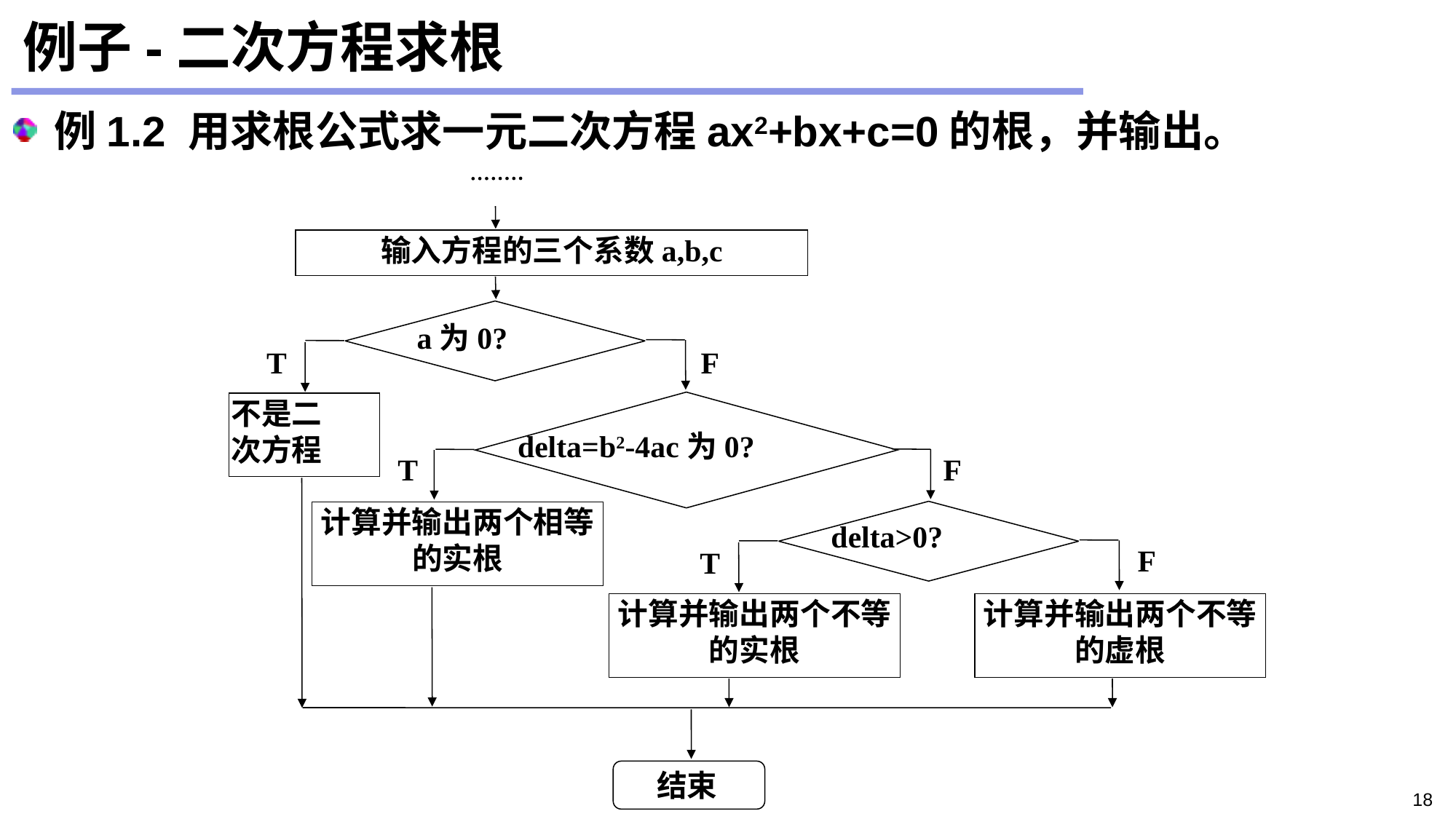

例子-二次方程求根
例1.2 用求根公式求一元二次方程ax2+bx+c=0的根，并输出。

输入方程的三个系数a,b,c

 a为0?

T
F

不是二
次方程
delta=b2-4ac为0?

T

F

计算并输出两个相等的实根
delta>0?

F

T

计算并输出两个不等的实根
计算并输出两个不等的虚根

结束
18